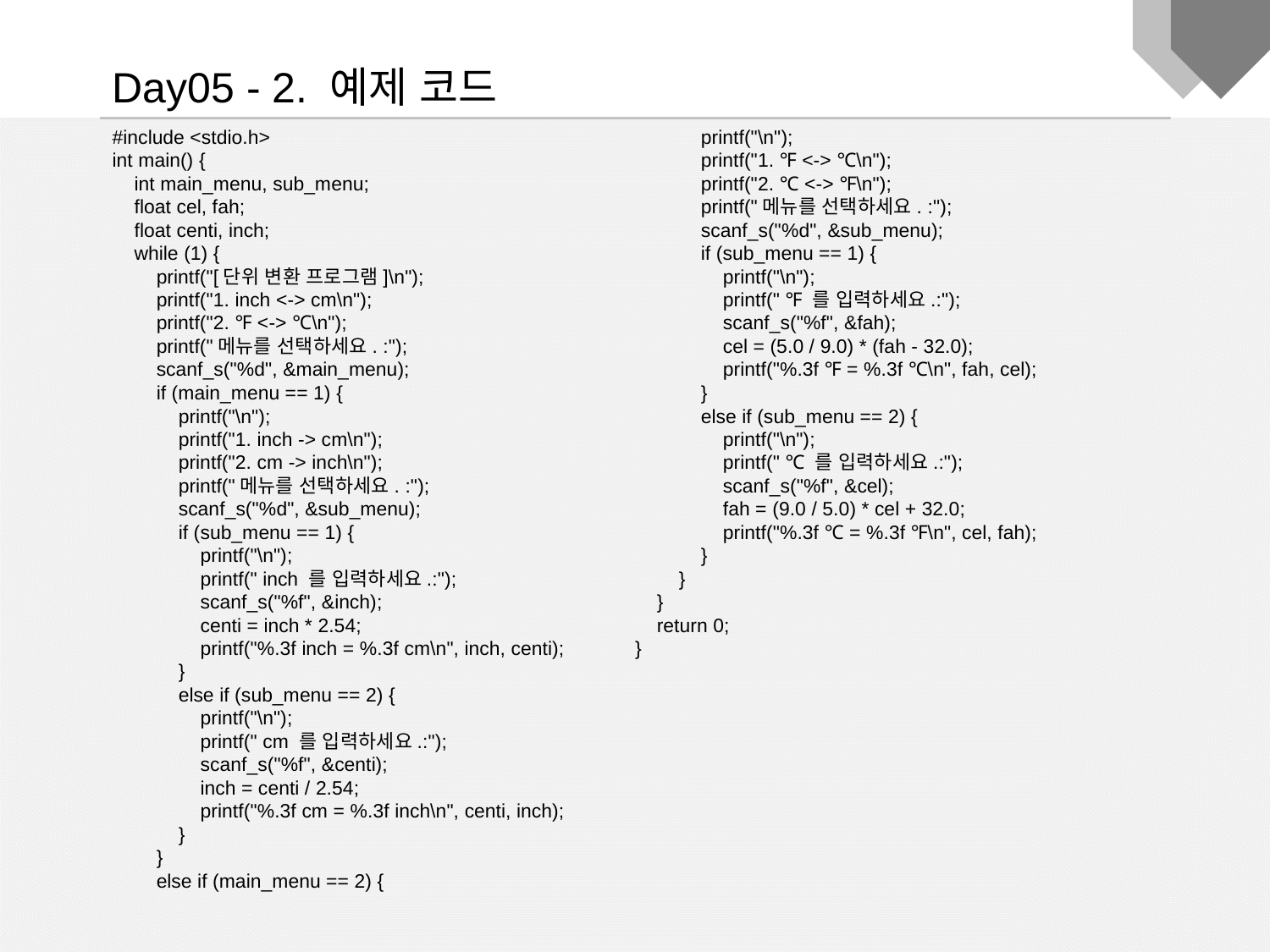

Day05 - 2. 예제 코드
#include <stdio.h>
int main() {
    int main_menu, sub_menu;
    float cel, fah;
    float centi, inch;
    while (1) {
        printf("[단위 변환 프로그램]\n");
        printf("1. inch <-> cm\n");
        printf("2. ℉ <-> ℃\n");
        printf("메뉴를 선택하세요. :");
        scanf_s("%d", &main_menu);
        if (main_menu == 1) {
            printf("\n");
            printf("1. inch -> cm\n");
            printf("2. cm -> inch\n");
            printf("메뉴를 선택하세요. :");
            scanf_s("%d", &sub_menu);
            if (sub_menu == 1) {
                printf("\n");
                printf(" inch 를 입력하세요.:");
                scanf_s("%f", &inch);
                centi = inch * 2.54;
                printf("%.3f inch = %.3f cm\n", inch, centi);
            }
            else if (sub_menu == 2) {
                printf("\n");
                printf(" cm 를 입력하세요.:");
                scanf_s("%f", &centi);
                inch = centi / 2.54;
                printf("%.3f cm = %.3f inch\n", centi, inch);
            }
        }
        else if (main_menu == 2) {
            printf("\n");
            printf("1. ℉ <-> ℃\n");
            printf("2. ℃ <-> ℉\n");
            printf("메뉴를 선택하세요. :");
            scanf_s("%d", &sub_menu);
            if (sub_menu == 1) {
                printf("\n");
                printf(" ℉ 를 입력하세요.:");
                scanf_s("%f", &fah);
                cel = (5.0 / 9.0) * (fah - 32.0);
                printf("%.3f ℉ = %.3f ℃\n", fah, cel);
            }
            else if (sub_menu == 2) {
                printf("\n");
                printf(" ℃ 를 입력하세요.:");
                scanf_s("%f", &cel);
                fah = (9.0 / 5.0) * cel + 32.0;
                printf("%.3f ℃ = %.3f ℉\n", cel, fah);
            }
        }
    }
    return 0;
}